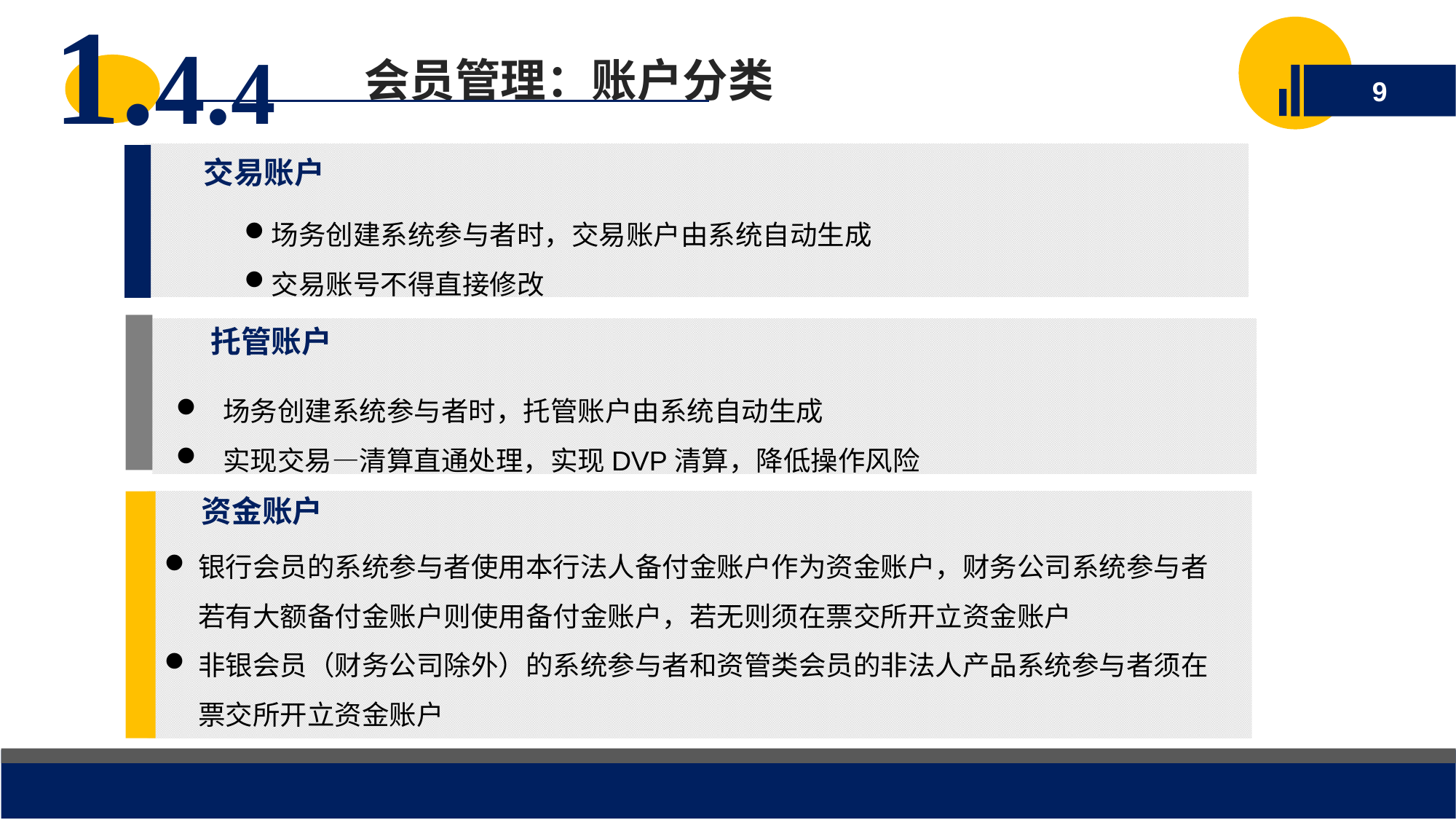

1.4.4

 会员管理：账户分类

9

交易账户
场务创建系统参与者时，交易账户由系统自动生成
交易账号不得直接修改

托管账户

 场务创建系统参与者时，托管账户由系统自动生成
 实现交易—清算直通处理，实现DVP清算，降低操作风险
资金账户

银行会员的系统参与者使用本行法人备付金账户作为资金账户，财务公司系统参与者若有大额备付金账户则使用备付金账户，若无则须在票交所开立资金账户
非银会员（财务公司除外）的系统参与者和资管类会员的非法人产品系统参与者须在票交所开立资金账户